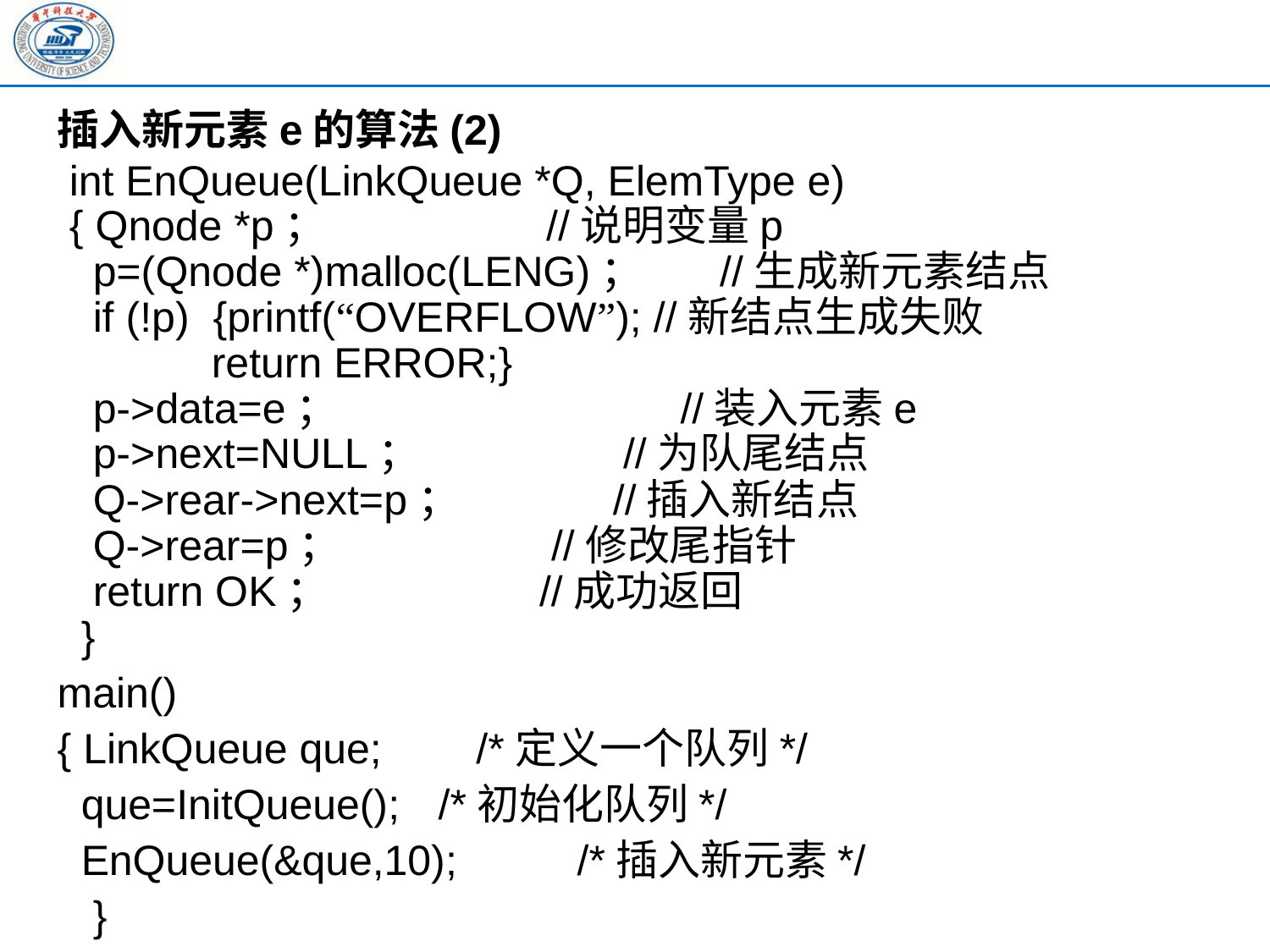

插入新元素e的算法(2)
 int EnQueue(LinkQueue *Q, ElemType e)
 { Qnode *p；                      //说明变量p
   p=(Qnode *)malloc(LENG)；       //生成新元素结点
   if (!p)  {printf(“OVERFLOW”); //新结点生成失败
             return ERROR;}
   p->data=e；  		           //装入元素e
   p->next=NULL；       	     //为队尾结点
   Q->rear->next=p；               //插入新结点
   Q->rear=p；                     //修改尾指针
   return OK；                     //成功返回
  }
main()
{ LinkQueue que;        /*定义一个队列*/
  que=InitQueue();	/*初始化队列*/
  EnQueue(&que,10);	 /*插入新元素*/
   }